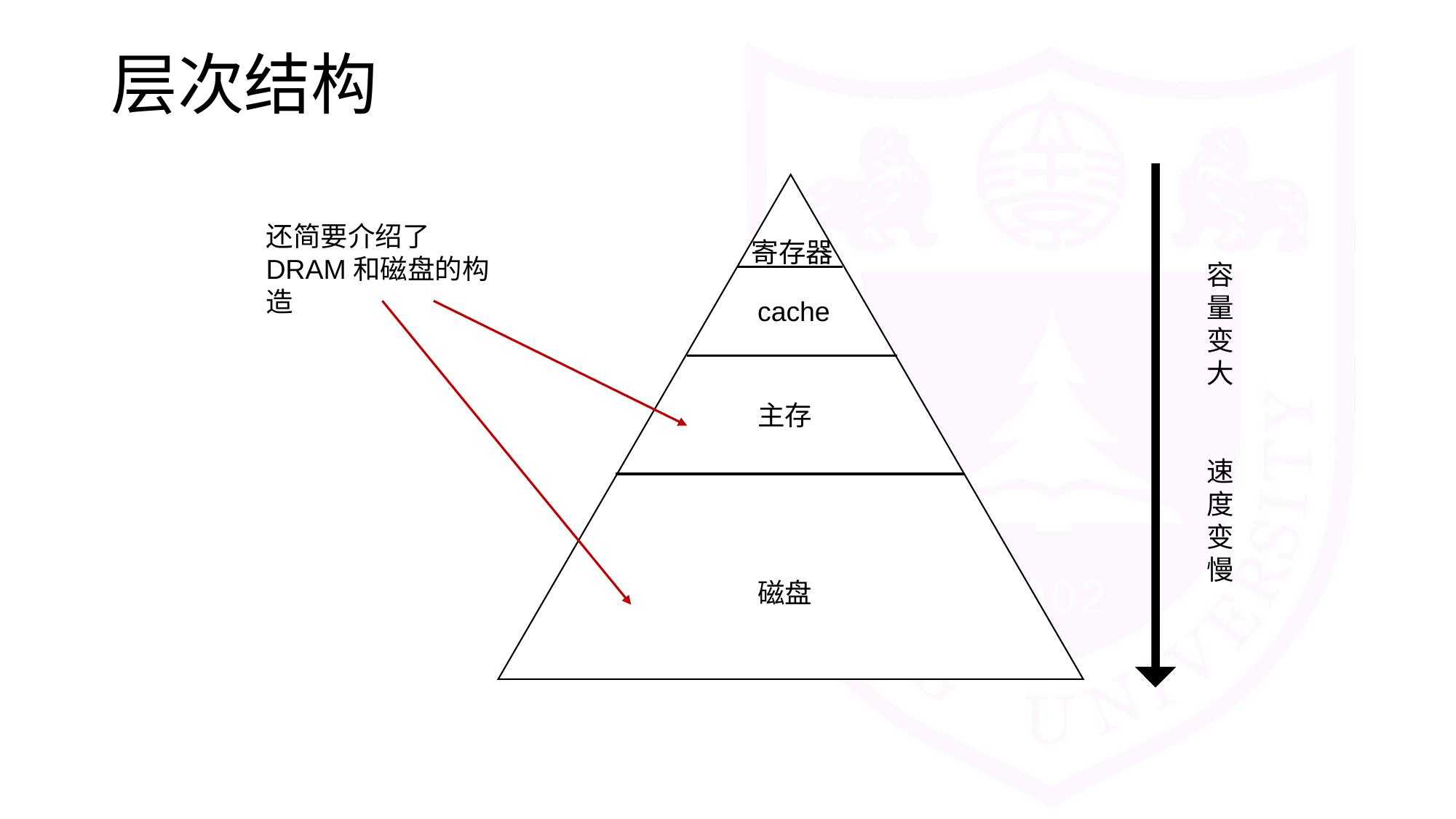

# 层次结构

还简要介绍了
DRAM和磁盘的构造
寄存器
容量变大

速度变慢
cache
主存
磁盘